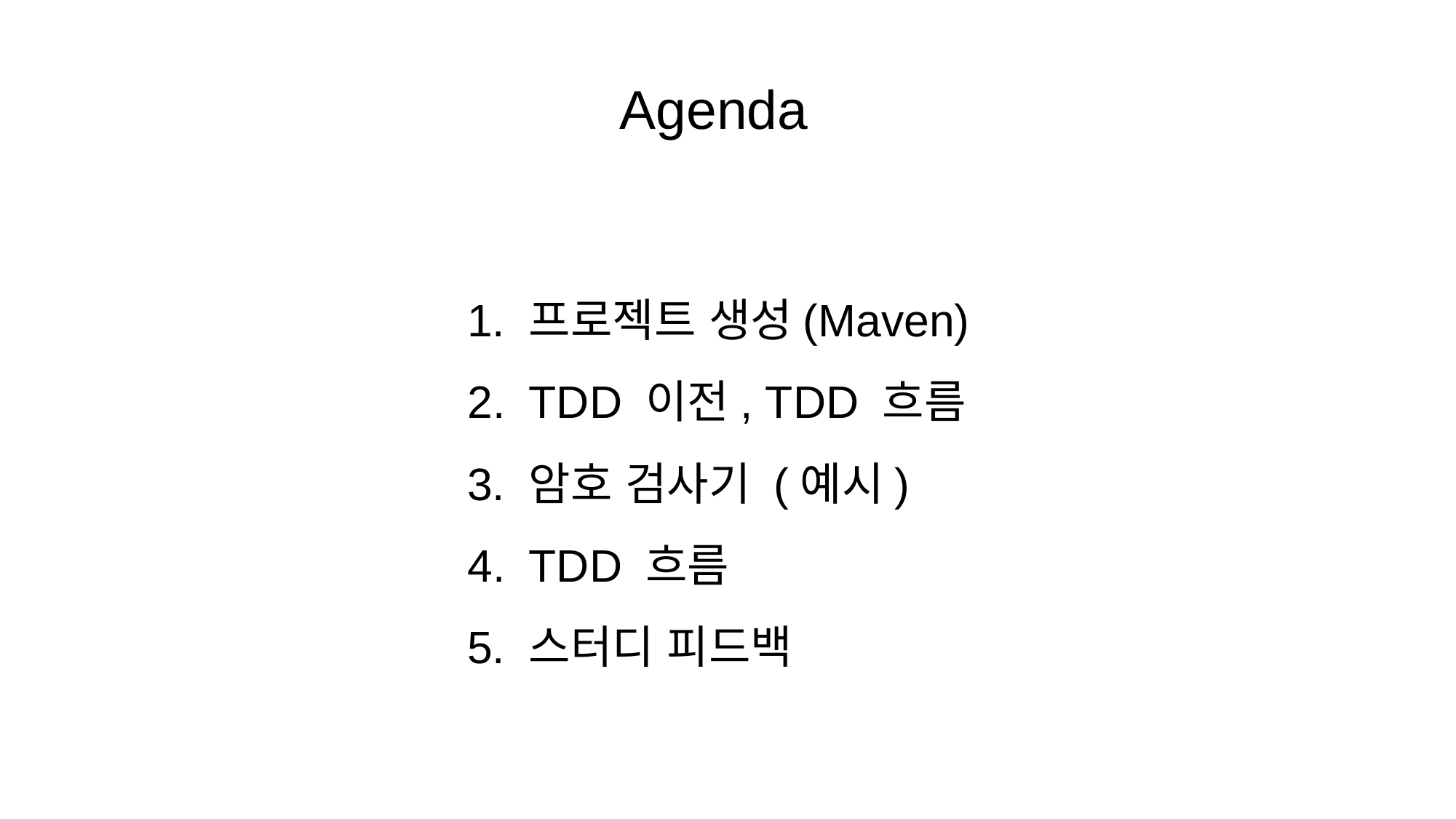

Agenda
프로젝트 생성(Maven)
TDD 이전, TDD 흐름
암호 검사기 (예시)
TDD 흐름
스터디 피드백